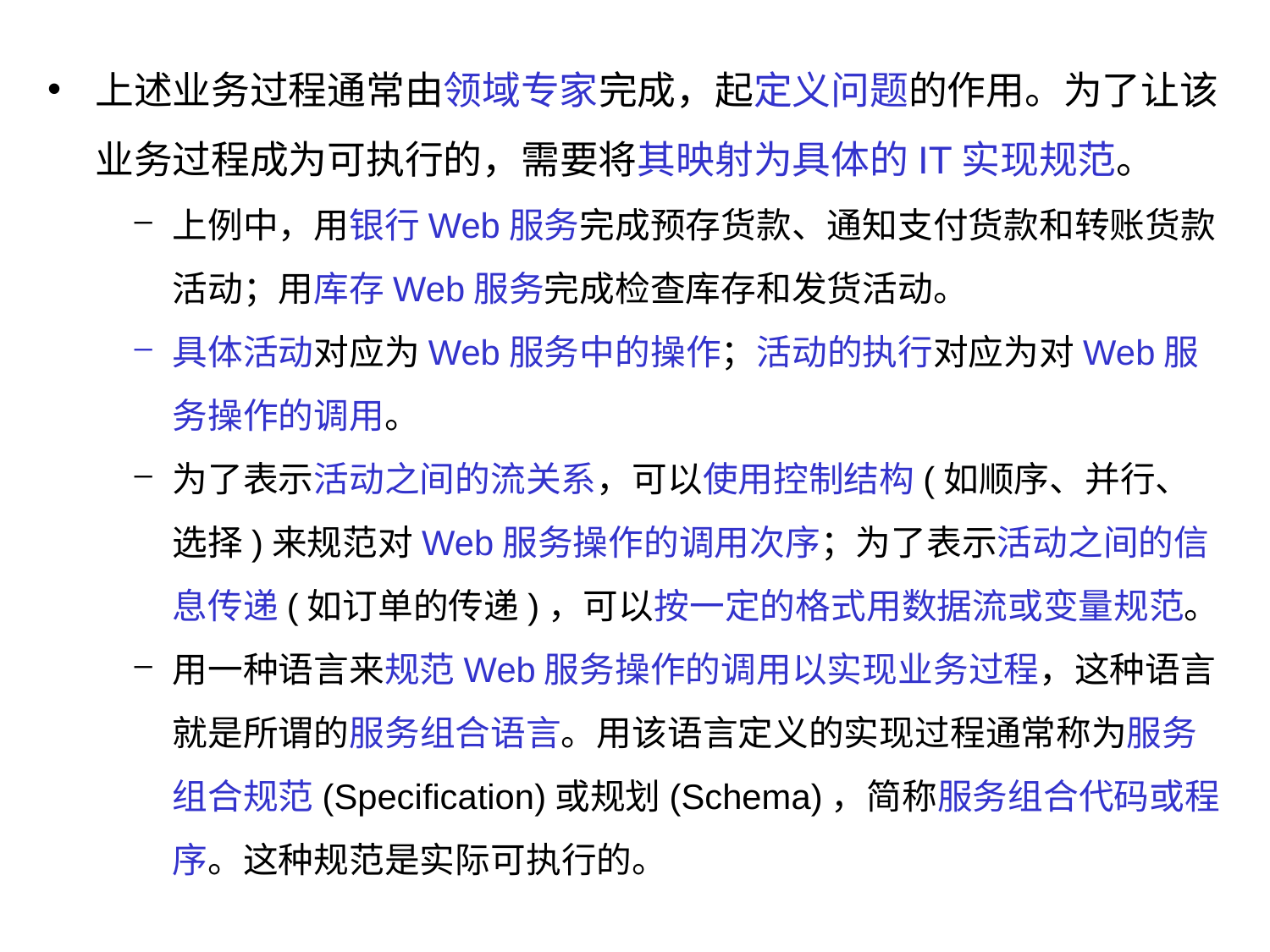

上述业务过程通常由领域专家完成，起定义问题的作用。为了让该业务过程成为可执行的，需要将其映射为具体的IT实现规范。
上例中，用银行Web服务完成预存货款、通知支付货款和转账货款活动；用库存Web服务完成检查库存和发货活动。
具体活动对应为Web服务中的操作；活动的执行对应为对Web服务操作的调用。
为了表示活动之间的流关系，可以使用控制结构(如顺序、并行、选择)来规范对Web服务操作的调用次序；为了表示活动之间的信息传递(如订单的传递)，可以按一定的格式用数据流或变量规范。
用一种语言来规范Web服务操作的调用以实现业务过程，这种语言就是所谓的服务组合语言。用该语言定义的实现过程通常称为服务组合规范(Specification)或规划(Schema)，简称服务组合代码或程序。这种规范是实际可执行的。